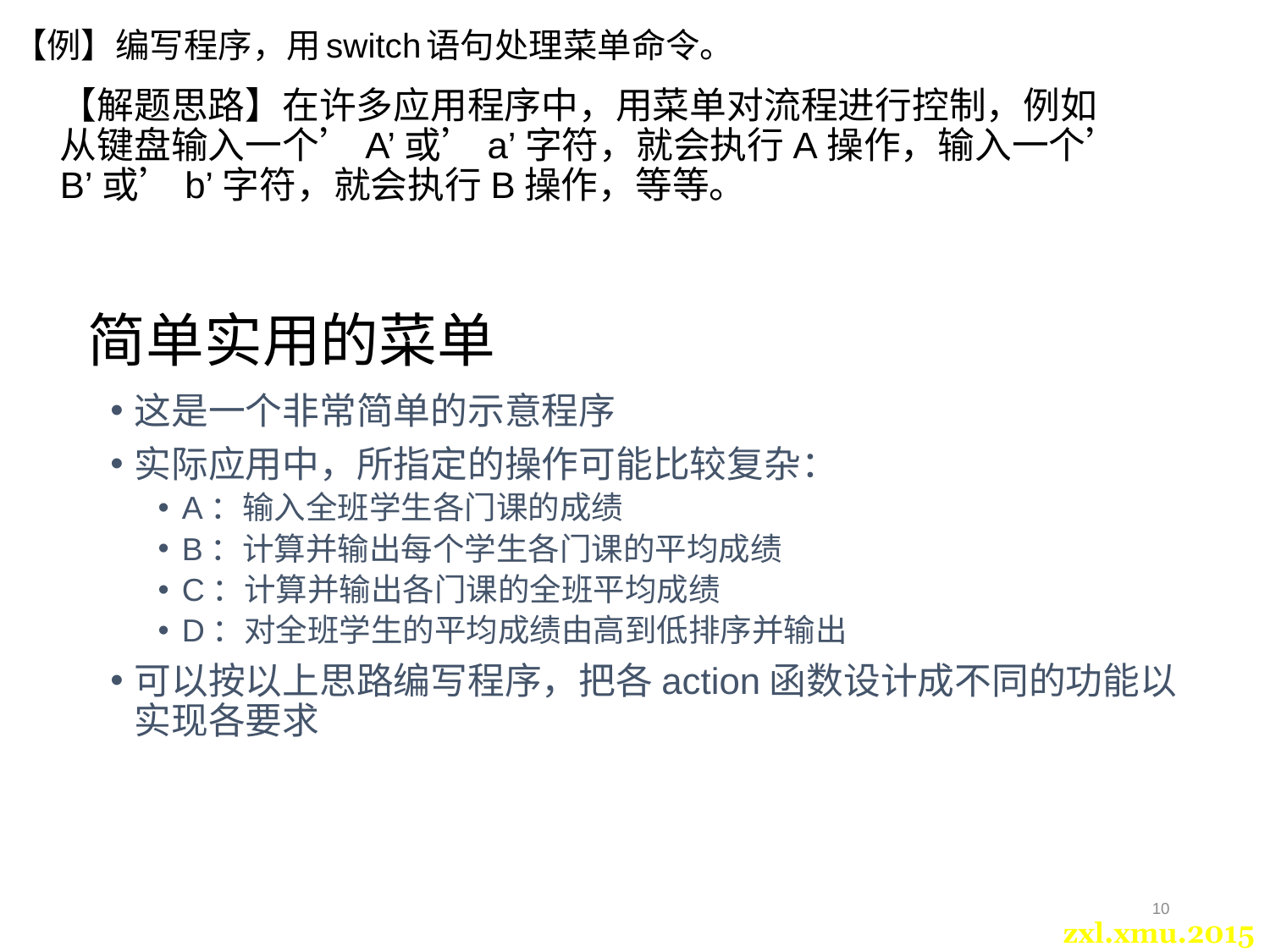

# 【例】编写程序，用switch语句处理菜单命令。

【解题思路】在许多应用程序中，用菜单对流程进行控制，例如从键盘输入一个’A’或’a’字符，就会执行A操作，输入一个’B’或’b’字符，就会执行B操作，等等。
简单实用的菜单
这是一个非常简单的示意程序
实际应用中，所指定的操作可能比较复杂：
A：输入全班学生各门课的成绩
B：计算并输出每个学生各门课的平均成绩
C：计算并输出各门课的全班平均成绩
D：对全班学生的平均成绩由高到低排序并输出
可以按以上思路编写程序，把各action函数设计成不同的功能以实现各要求

10